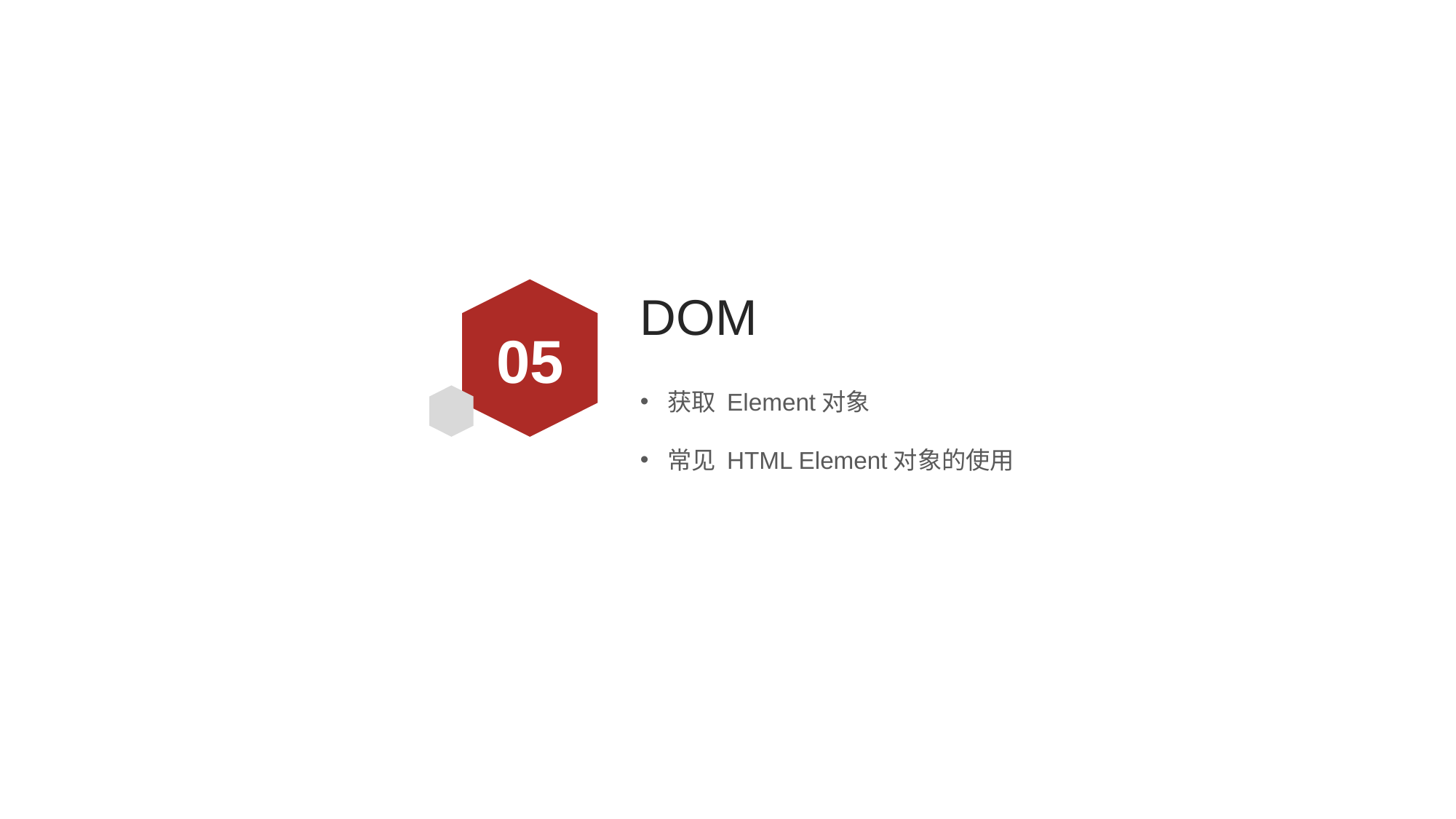

# DOM
05
获取 Element对象
常见 HTML Element对象的使用